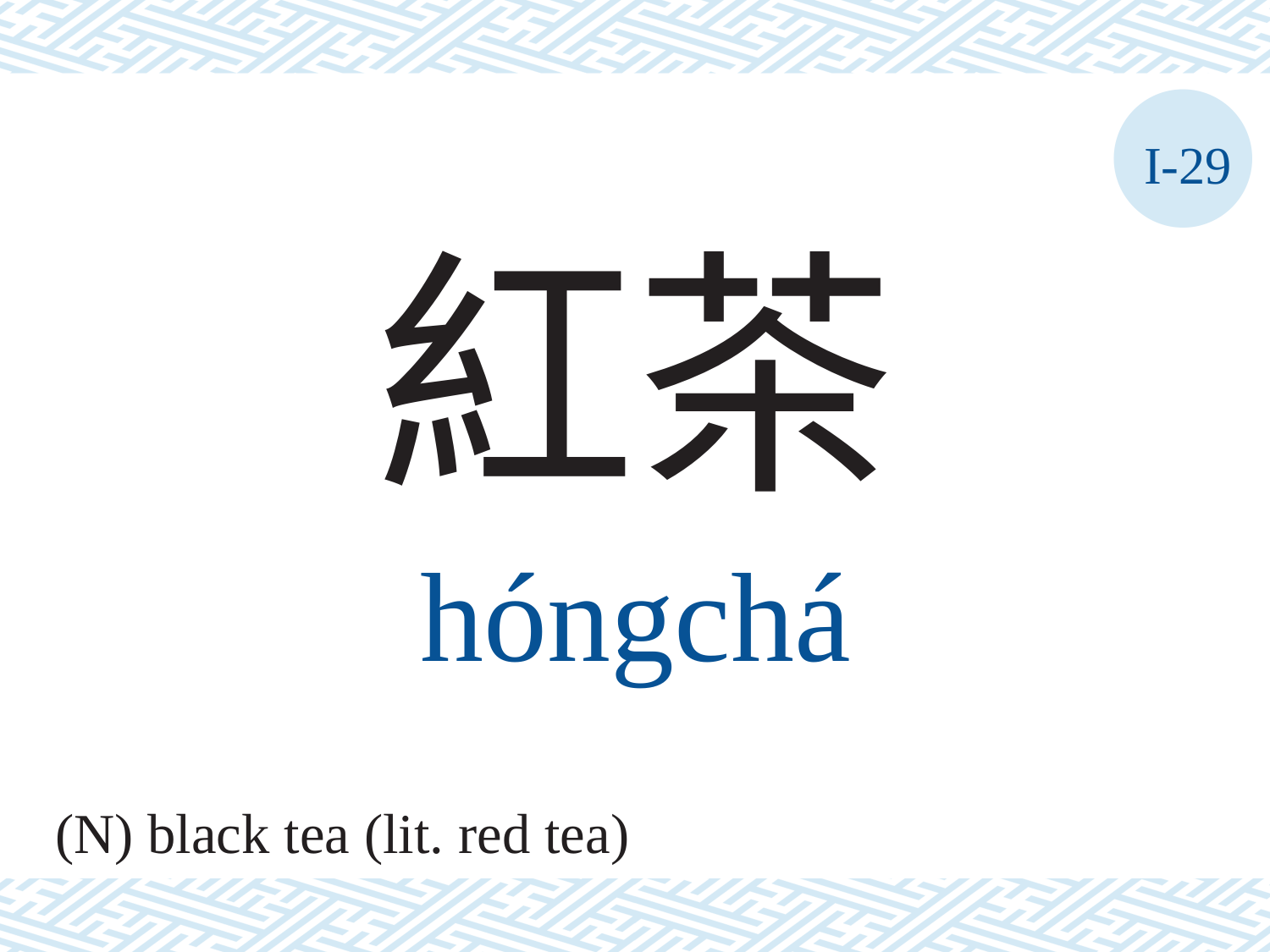

I-29
紅茶
hóngchá
(N) black tea (lit. red tea)